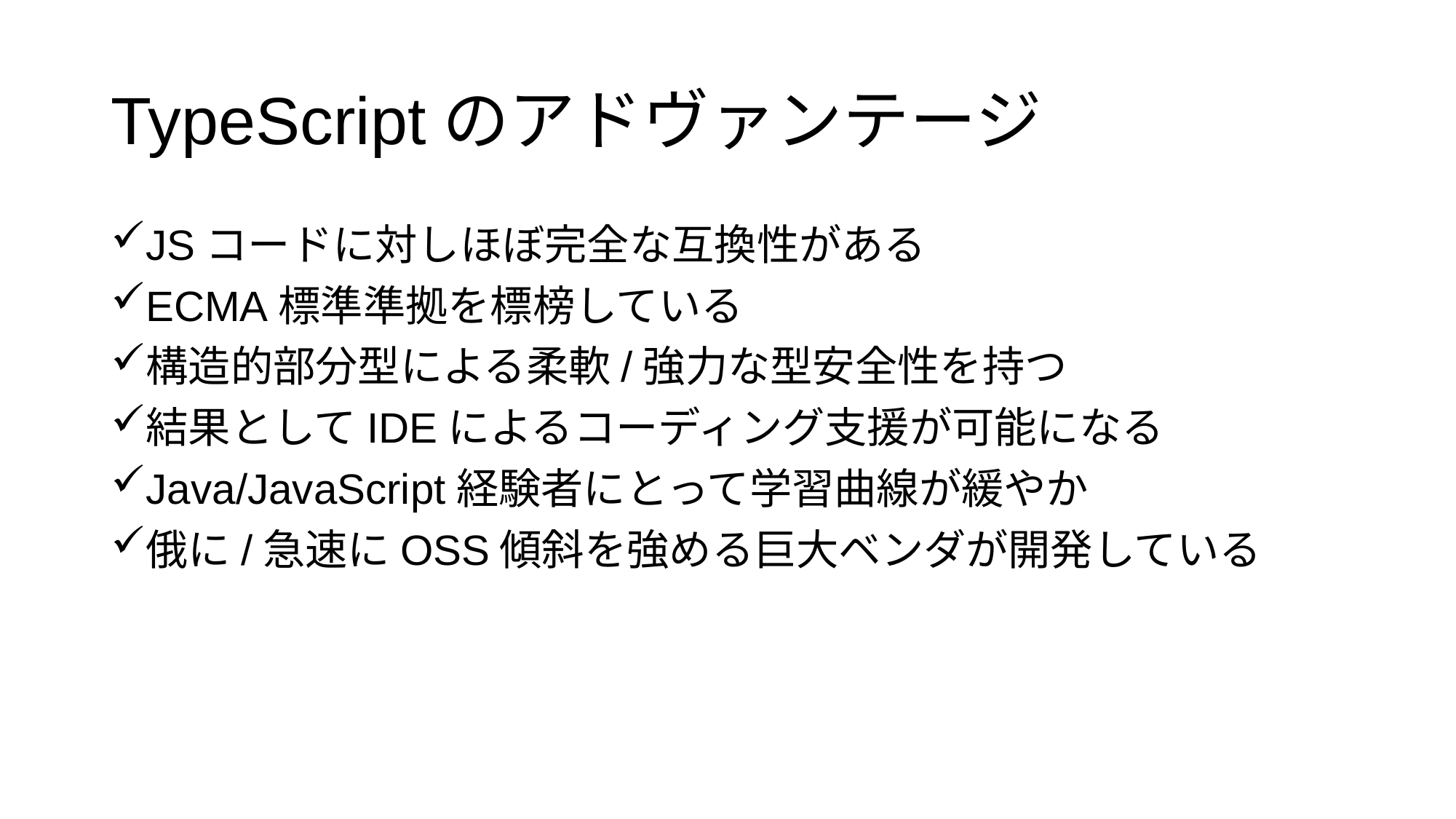

# TypeScriptのアドヴァンテージ
JSコードに対しほぼ完全な互換性がある
ECMA標準準拠を標榜している
構造的部分型による柔軟/強力な型安全性を持つ
結果としてIDEによるコーディング支援が可能になる
Java/JavaScript経験者にとって学習曲線が緩やか
俄に/急速にOSS傾斜を強める巨大ベンダが開発している